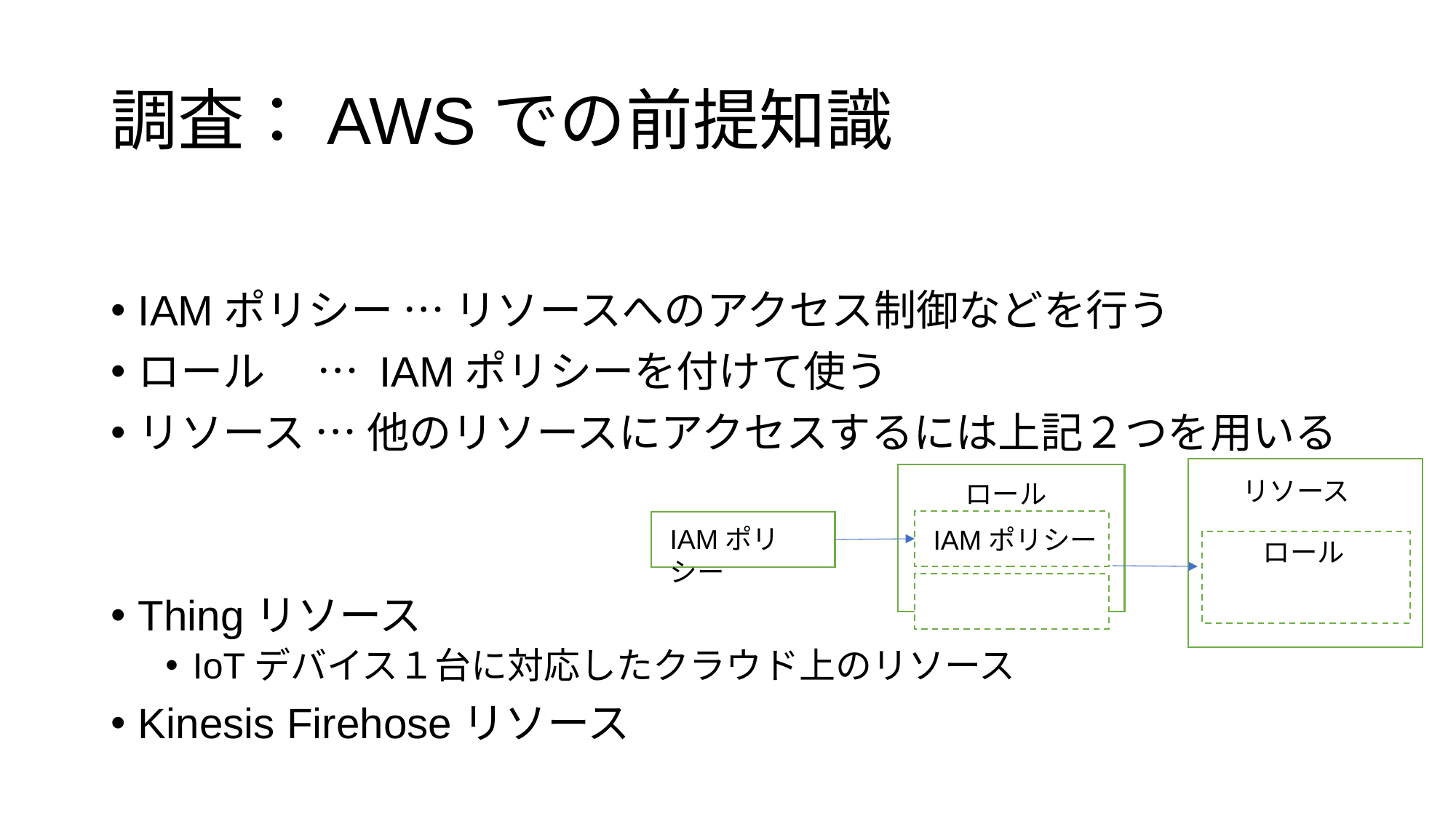

# 調査：AWSでの前提知識

IAMポリシー … リソースへのアクセス制御などを行う
ロール 　… IAMポリシーを付けて使う
リソース … 他のリソースにアクセスするには上記２つを用いる

Thingリソース
IoTデバイス１台に対応したクラウド上のリソース
Kinesis Firehoseリソース

リソース
ロール

IAMポリシー
IAMポリシー
ロール